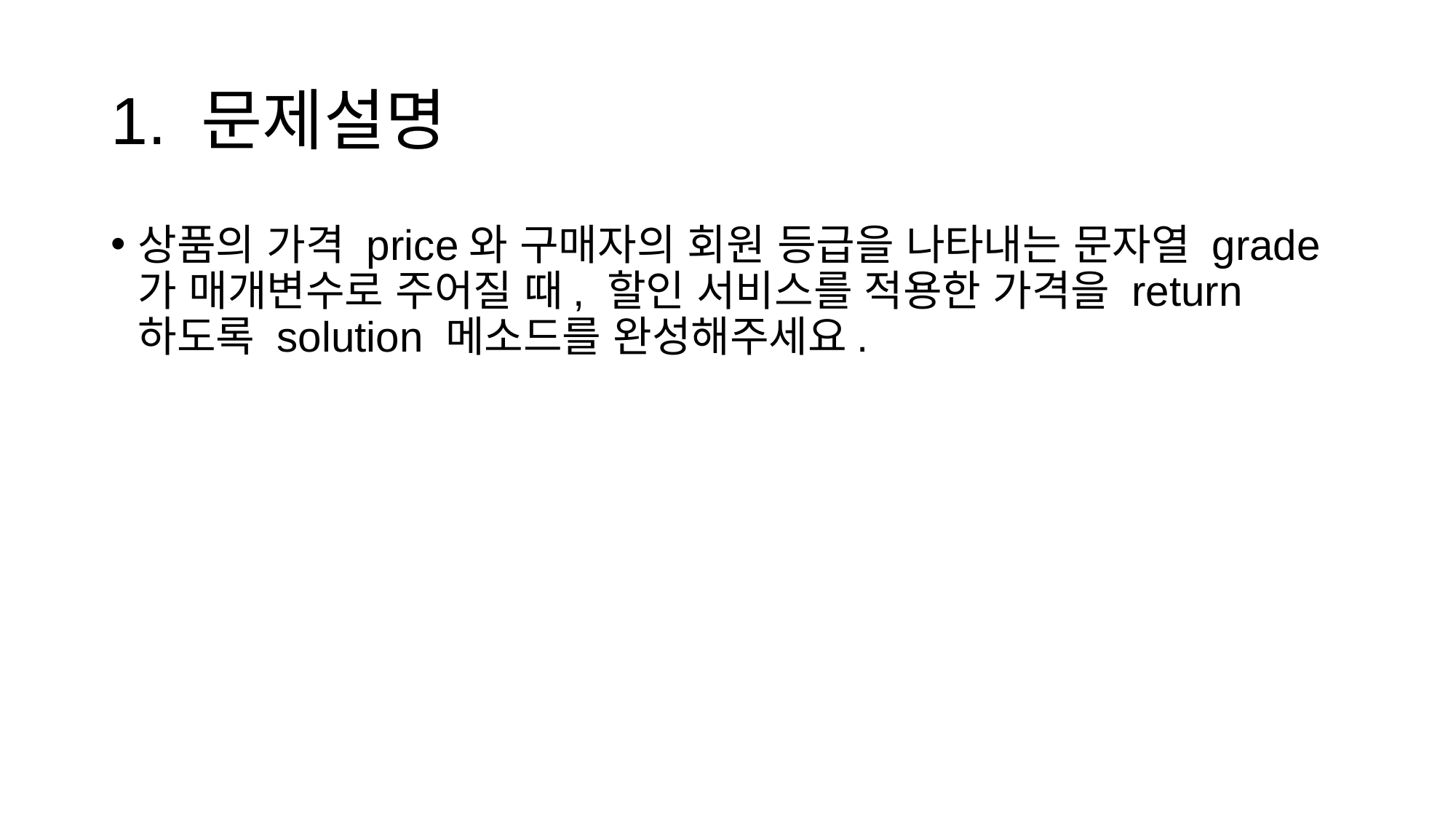

# 1. 문제설명
상품의 가격 price와 구매자의 회원 등급을 나타내는 문자열 grade가 매개변수로 주어질 때, 할인 서비스를 적용한 가격을 return 하도록 solution 메소드를 완성해주세요.